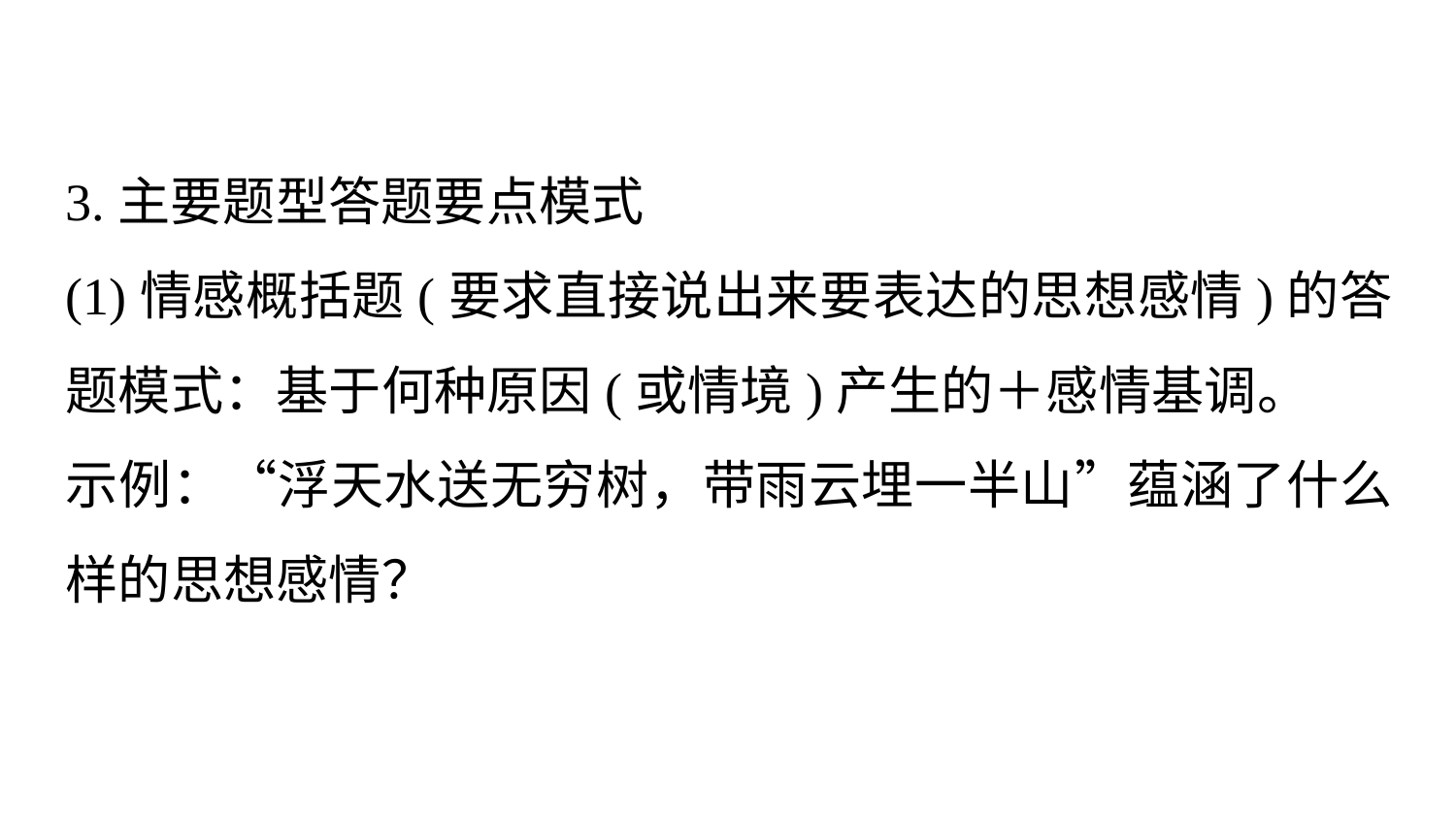

3.主要题型答题要点模式
(1)情感概括题(要求直接说出来要表达的思想感情)的答题模式：基于何种原因(或情境)产生的＋感情基调。
示例：“浮天水送无穷树，带雨云埋一半山”蕴涵了什么样的思想感情？